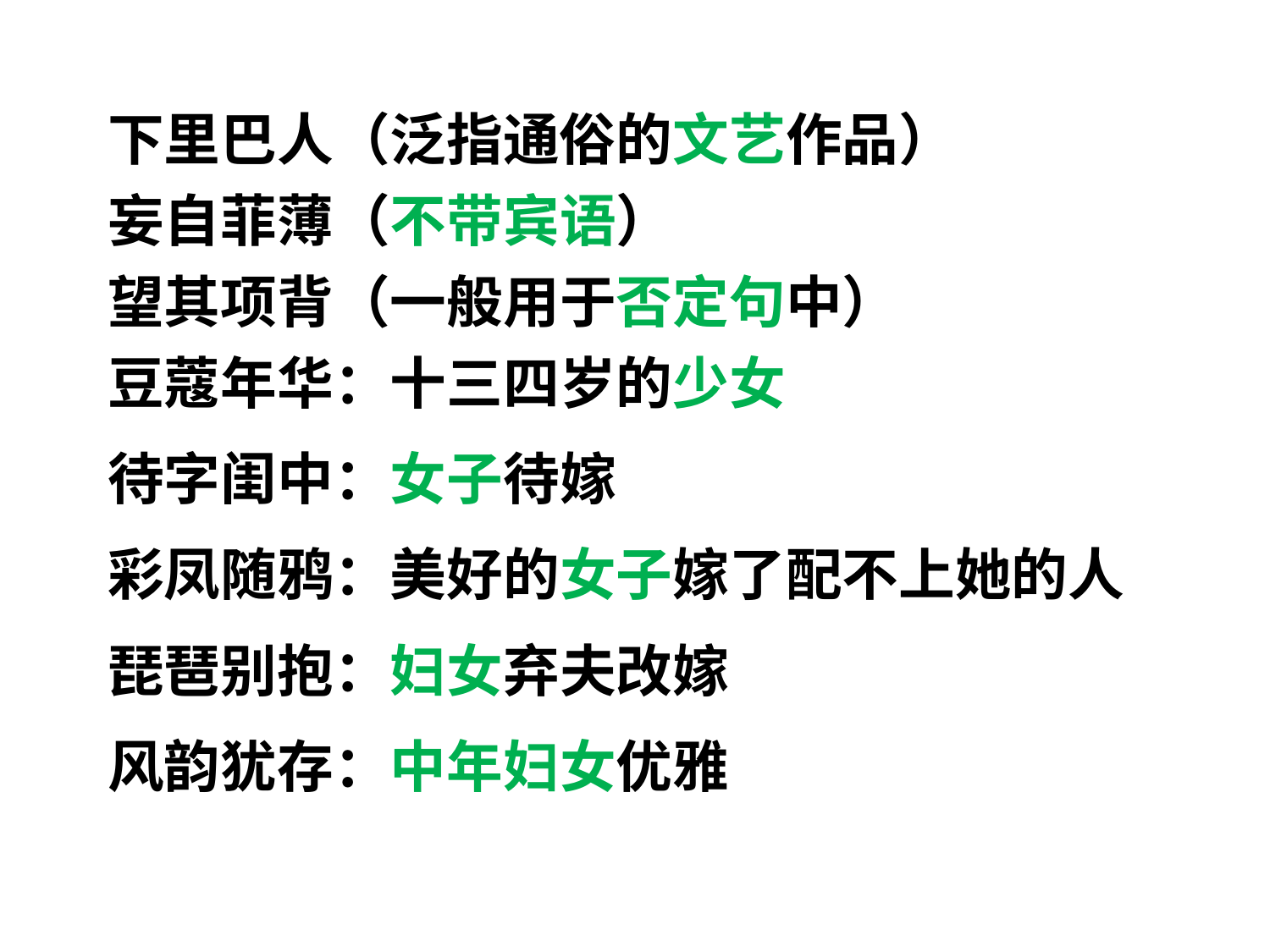

下里巴人（泛指通俗的文艺作品）
妄自菲薄（不带宾语）
望其项背（一般用于否定句中）
豆蔻年华：十三四岁的少女
待字闺中：女子待嫁
彩凤随鸦：美好的女子嫁了配不上她的人
琵琶别抱：妇女弃夫改嫁
风韵犹存：中年妇女优雅